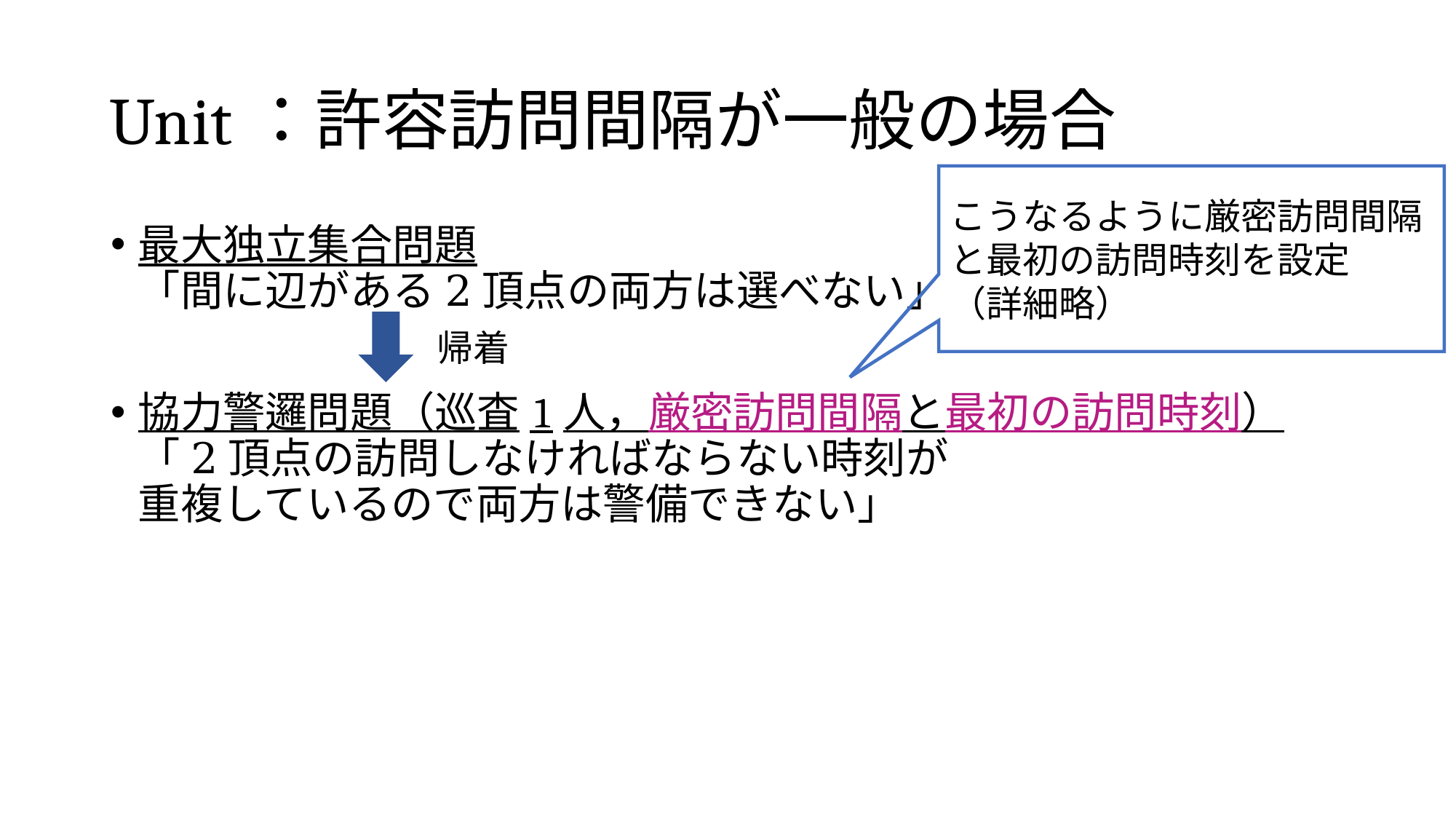

# Unit：許容訪問間隔が一般の場合
こうなるように厳密訪問間隔と最初の訪問時刻を設定
（詳細略）
最大独立集合問題
「間に辺がある2頂点の両方は選べない」

協力警邏問題（巡査1人，厳密訪問間隔と最初の訪問時刻）
「2頂点の訪問しなければならない時刻が
重複しているので両方は警備できない」

帰着